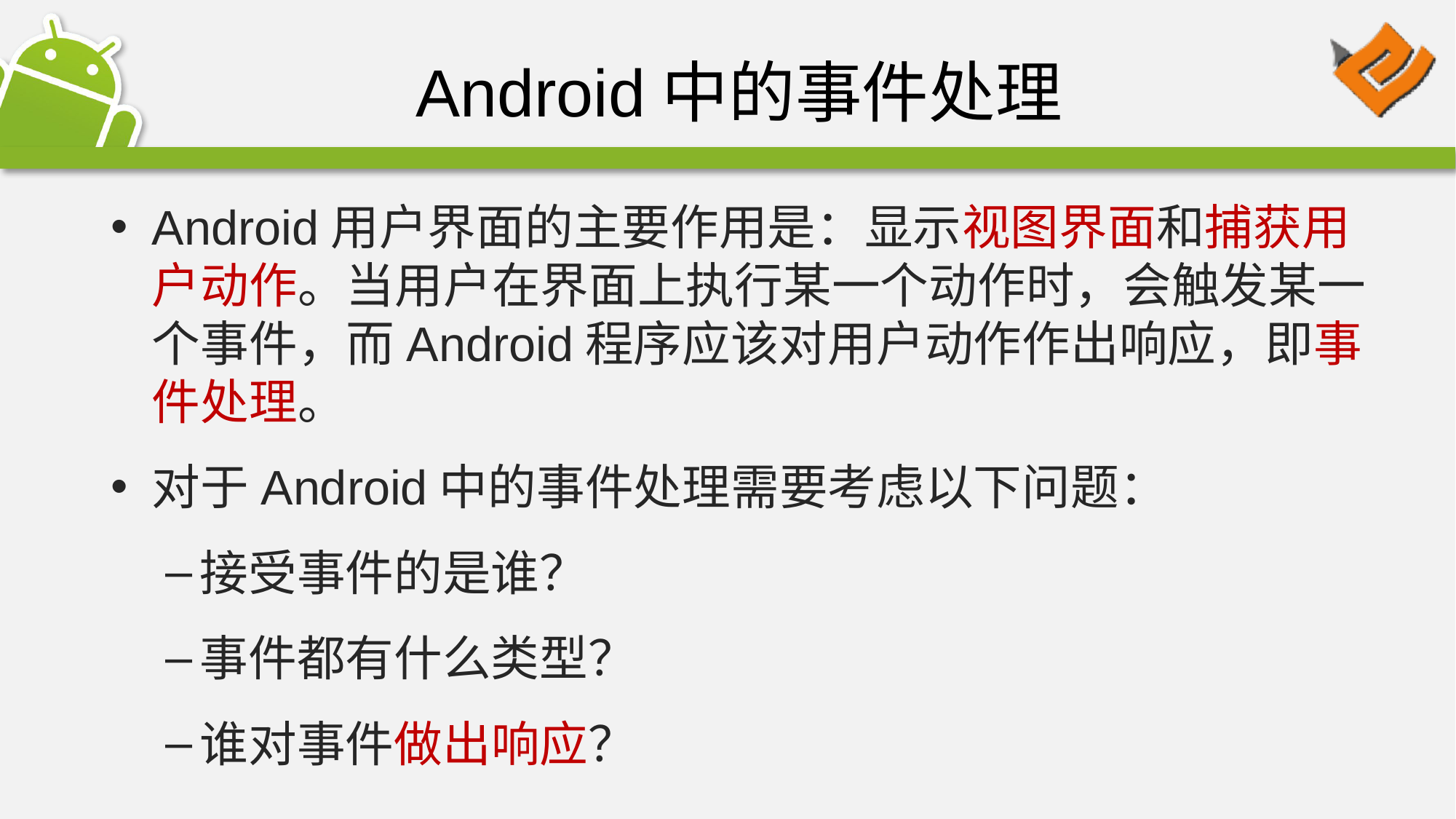

# Android中的事件处理
Android用户界面的主要作用是：显示视图界面和捕获用户动作。当用户在界面上执行某一个动作时，会触发某一个事件，而Android程序应该对用户动作作出响应，即事件处理。
对于Android中的事件处理需要考虑以下问题：
接受事件的是谁？
事件都有什么类型？
谁对事件做出响应？